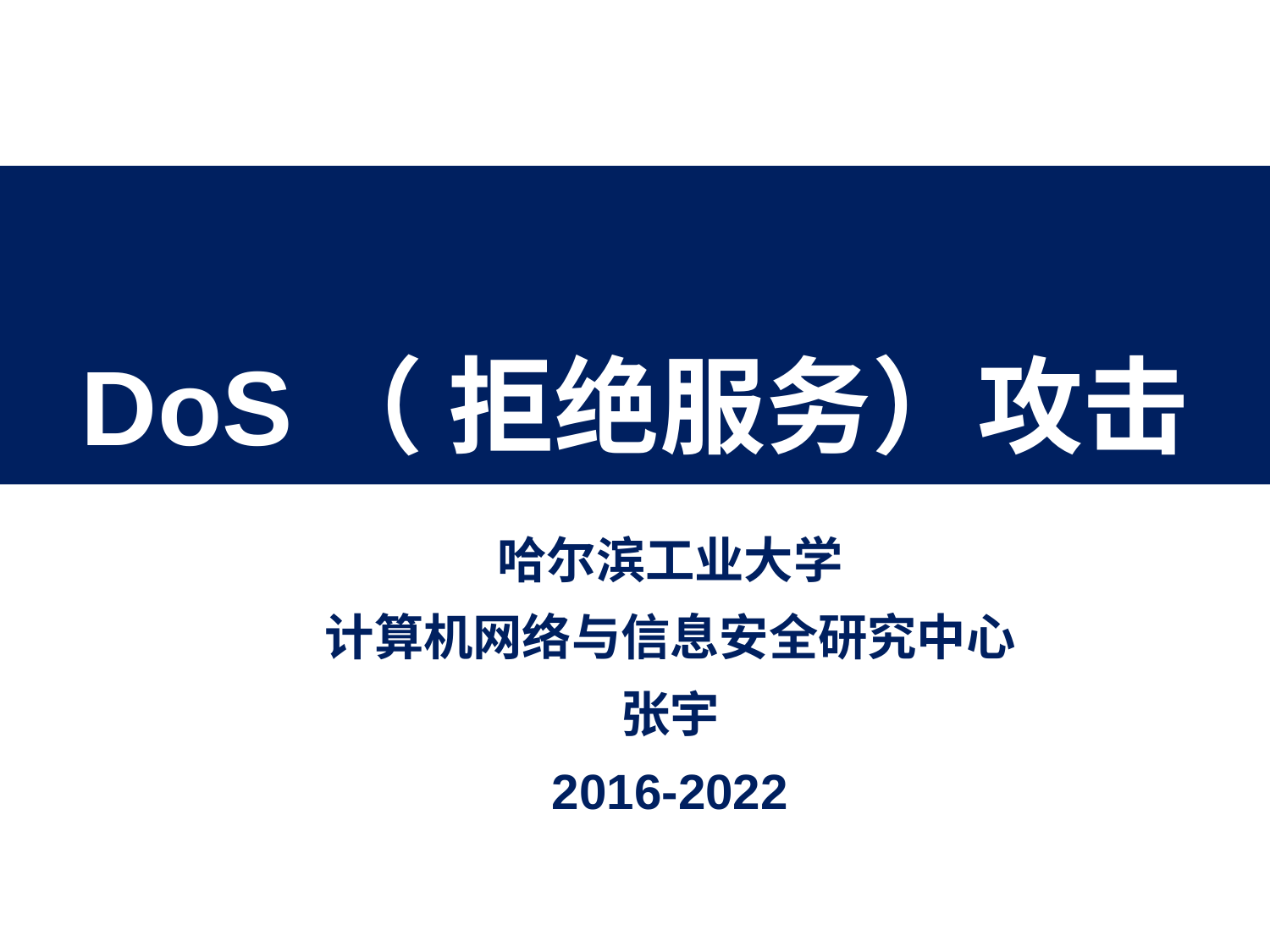

# DoS（ 拒绝服务）攻击
哈尔滨工业大学
计算机网络与信息安全研究中心
张宇
2016-2022